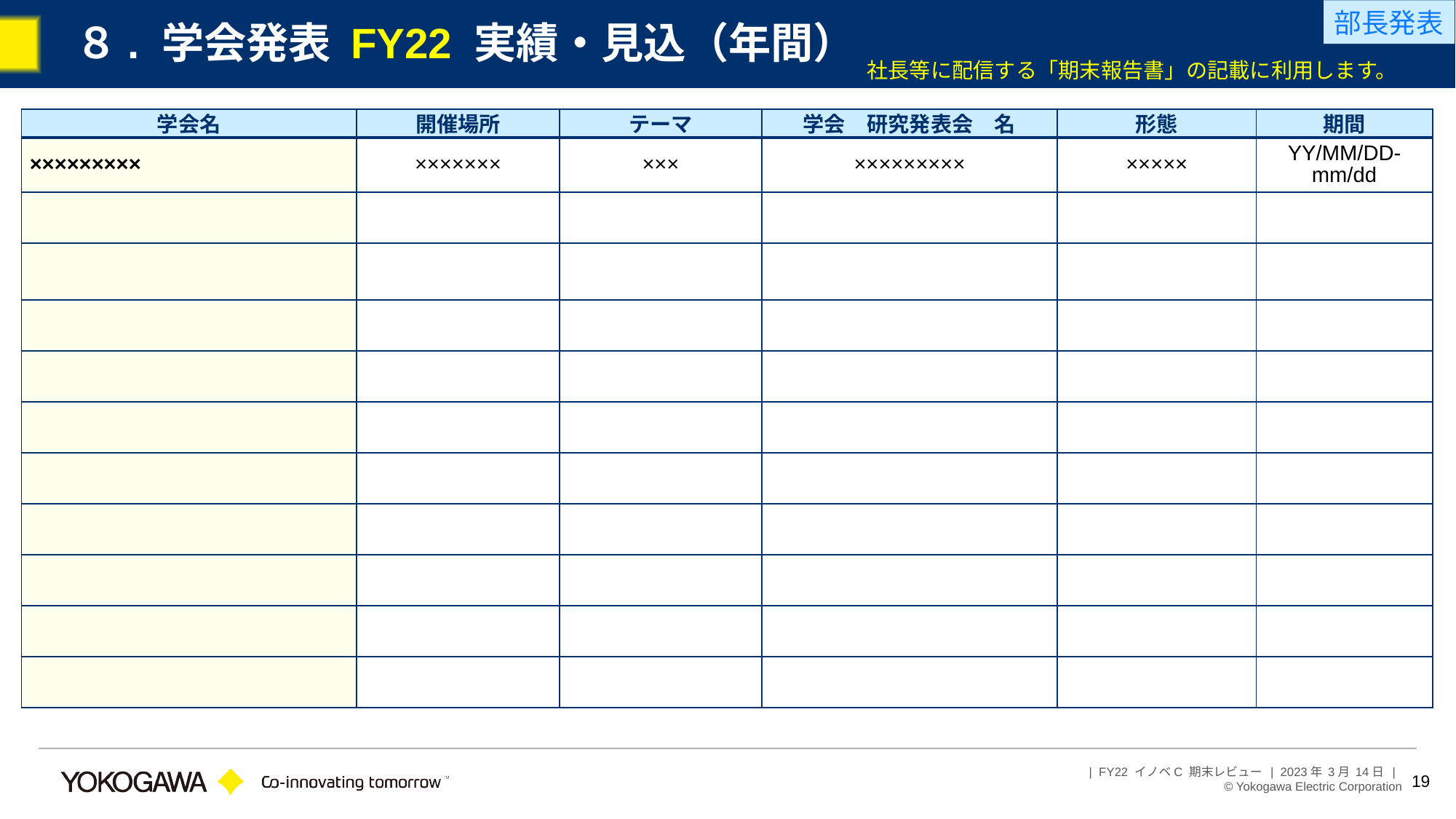

部長発表
# ８. 学会発表 FY22 実績・見込（年間）
社長等に配信する「期末報告書」の記載に利用します。
| 学会名 | 開催場所 | テーマ | 学会　研究発表会　名 | 形態 | 期間 |
| --- | --- | --- | --- | --- | --- |
| ××××××××× | ××××××× | ××× | ××××××××× | ××××× | YY/MM/DD-mm/dd |
|  |  |  |  |  |  |
|  |  |  |  |  |  |
|  |  |  |  |  |  |
|  |  |  |  |  |  |
|  |  |  |  |  |  |
|  |  |  |  |  |  |
|  |  |  |  |  |  |
|  |  |  |  |  |  |
|  |  |  |  |  |  |
|  |  |  |  |  |  |
19